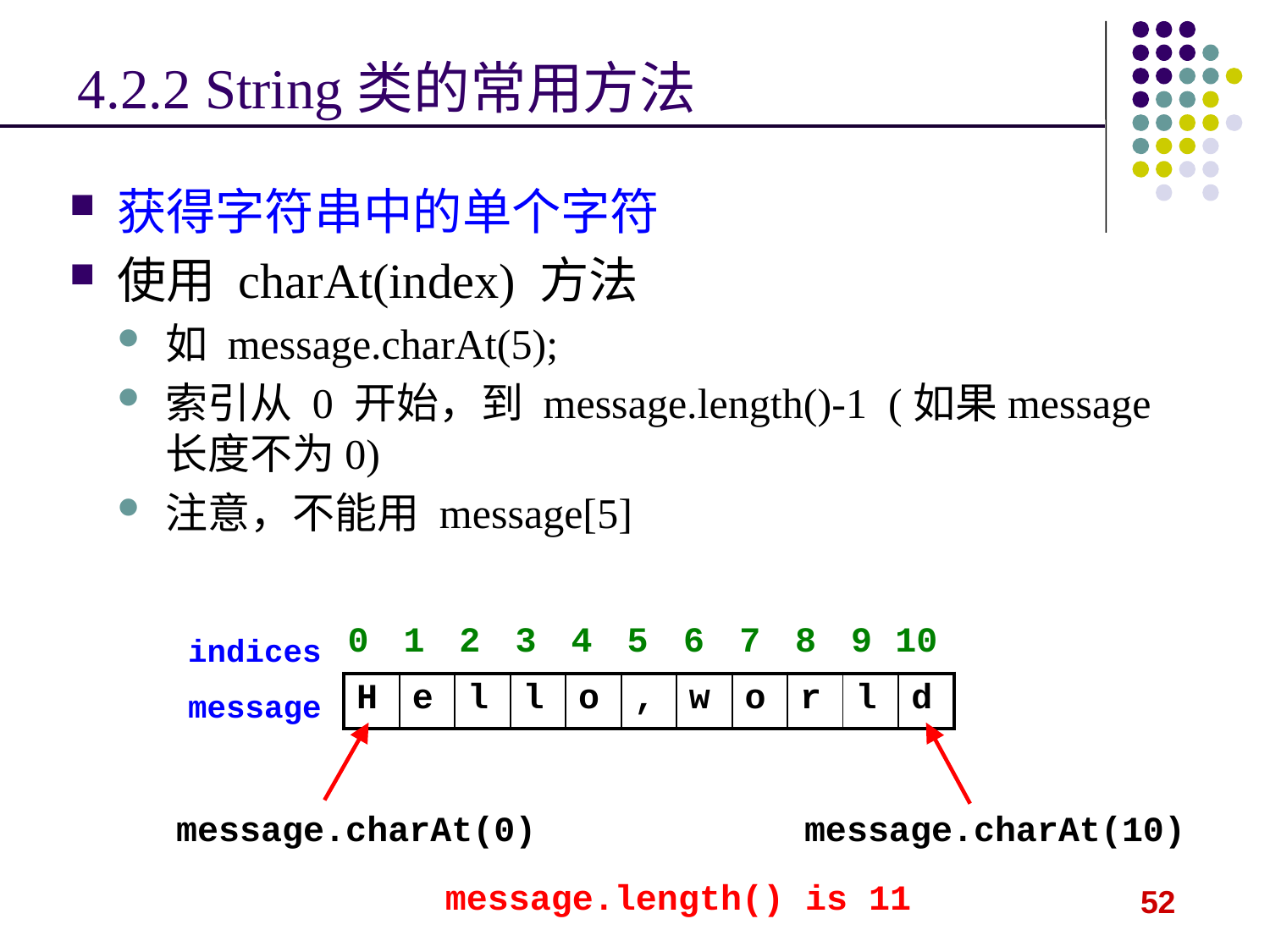

4.2.2 String类的常用方法
获得字符串中的单个字符
使用 charAt(index) 方法
如 message.charAt(5);
索引从 0 开始，到 message.length()-1  (如果message长度不为0)
注意，不能用 message[5]
| 0 | 1 | 2 | 3 | 4 | 5 | 6 | 7 | 8 | 9 | 10 |
| --- | --- | --- | --- | --- | --- | --- | --- | --- | --- | --- |
indices
| H | e | l | l | o | , | w | o | r | l | d |
| --- | --- | --- | --- | --- | --- | --- | --- | --- | --- | --- |
message

message.charAt(0)
message.charAt(10)
message.length() is 11